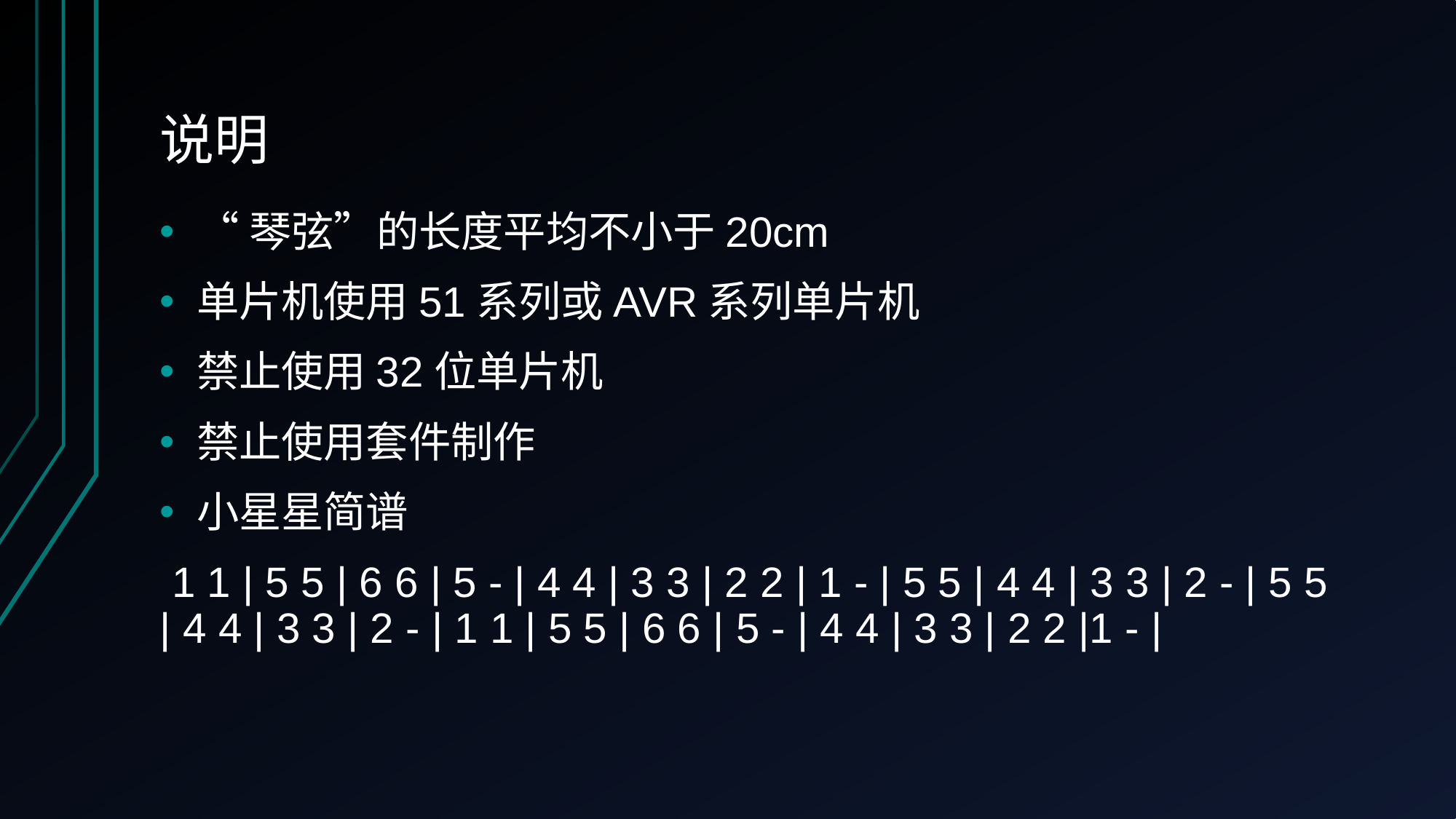

# 说明
“琴弦”的长度平均不小于20cm
单片机使用51系列或AVR系列单片机
禁止使用32位单片机
禁止使用套件制作
小星星简谱
 1 1 | 5 5 | 6 6 | 5 - | 4 4 | 3 3 | 2 2 | 1 - | 5 5 | 4 4 | 3 3 | 2 - | 5 5 | 4 4 | 3 3 | 2 - | 1 1 | 5 5 | 6 6 | 5 - | 4 4 | 3 3 | 2 2 |1 - |